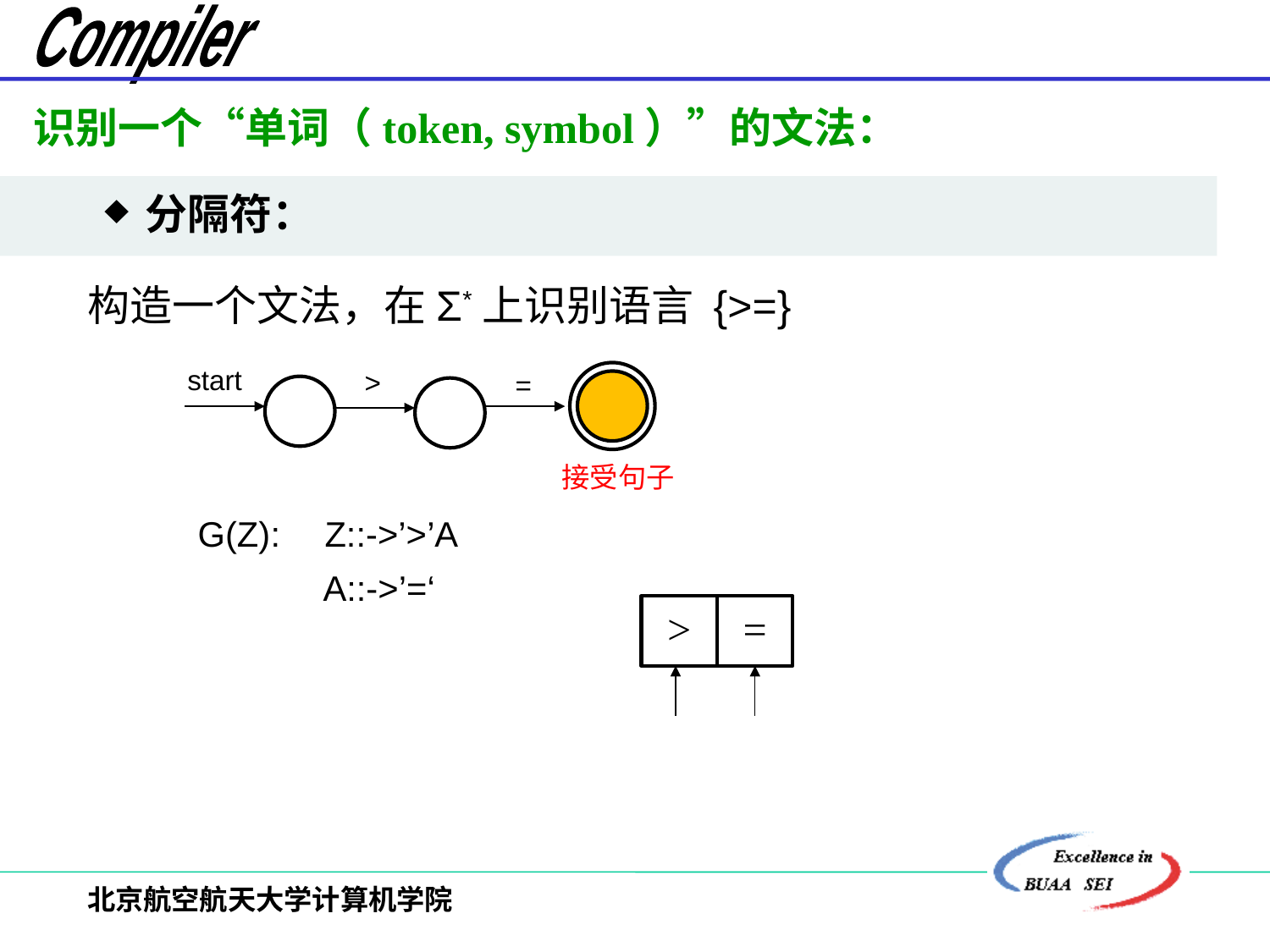

识别一个“单词（token, symbol）”的文法：
分隔符：
构造一个文法，在Σ*上识别语言 {>=}
start
>
=

接受句子
G(Z):   	Z::->’>’A
	A::->’=‘
>
=